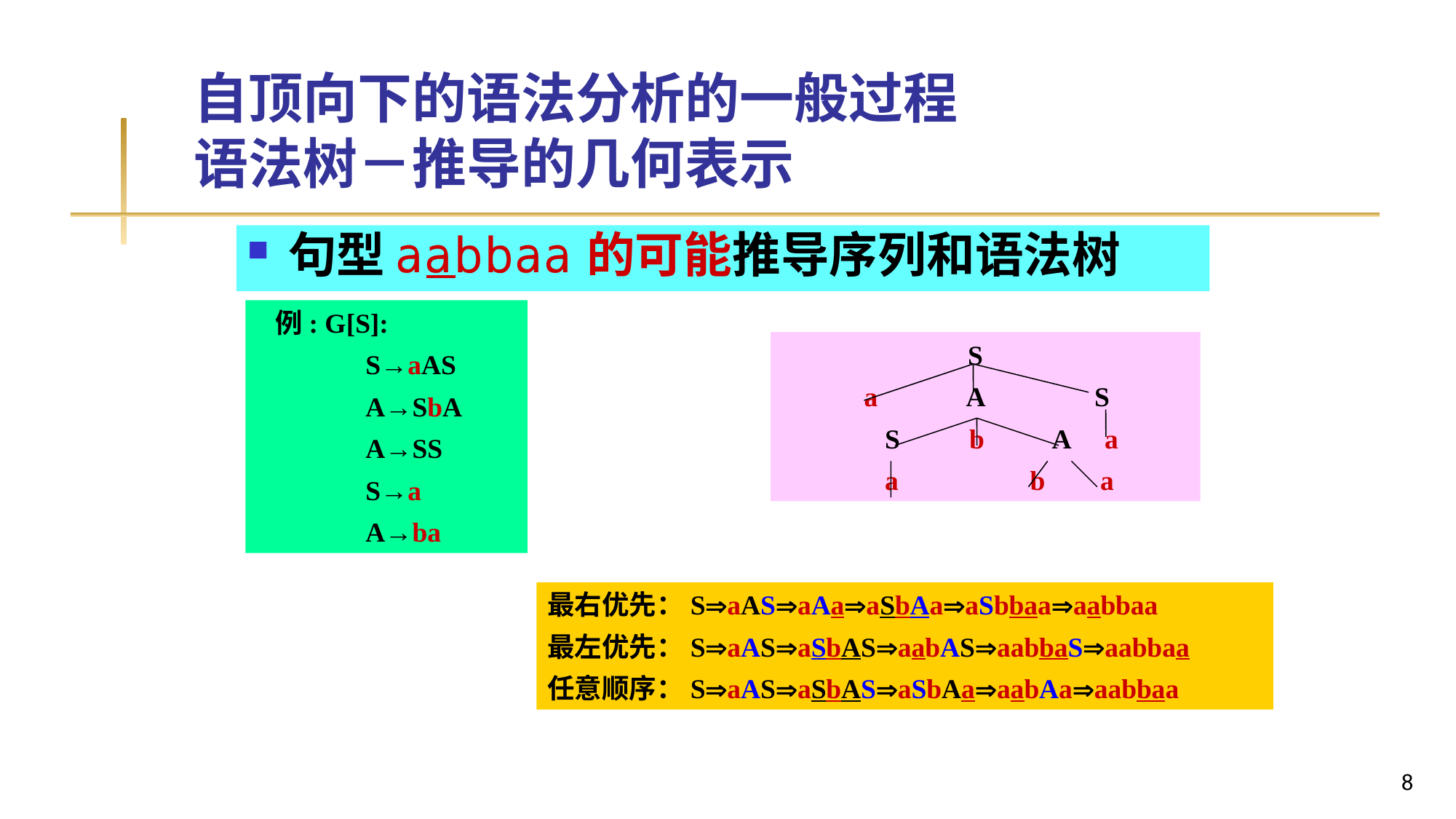

# 自顶向下的语法分析的一般过程 语法树－推导的几何表示
句型aabbaa的可能推导序列和语法树
  例: G[S]:
	S→aAS
	A→SbA
	A→SS
	S→a
	A→ba
                           S
            a             A                S
               S          b          A     a
               a                   b        a

最右优先：S⇒aAS⇒aAa⇒aSbAa⇒aSbbaa⇒aabbaa
最左优先：S⇒aAS⇒aSbAS⇒aabAS⇒aabbaS⇒aabbaa
任意顺序：S⇒aAS⇒aSbAS⇒aSbAa⇒aabAa⇒aabbaa
8